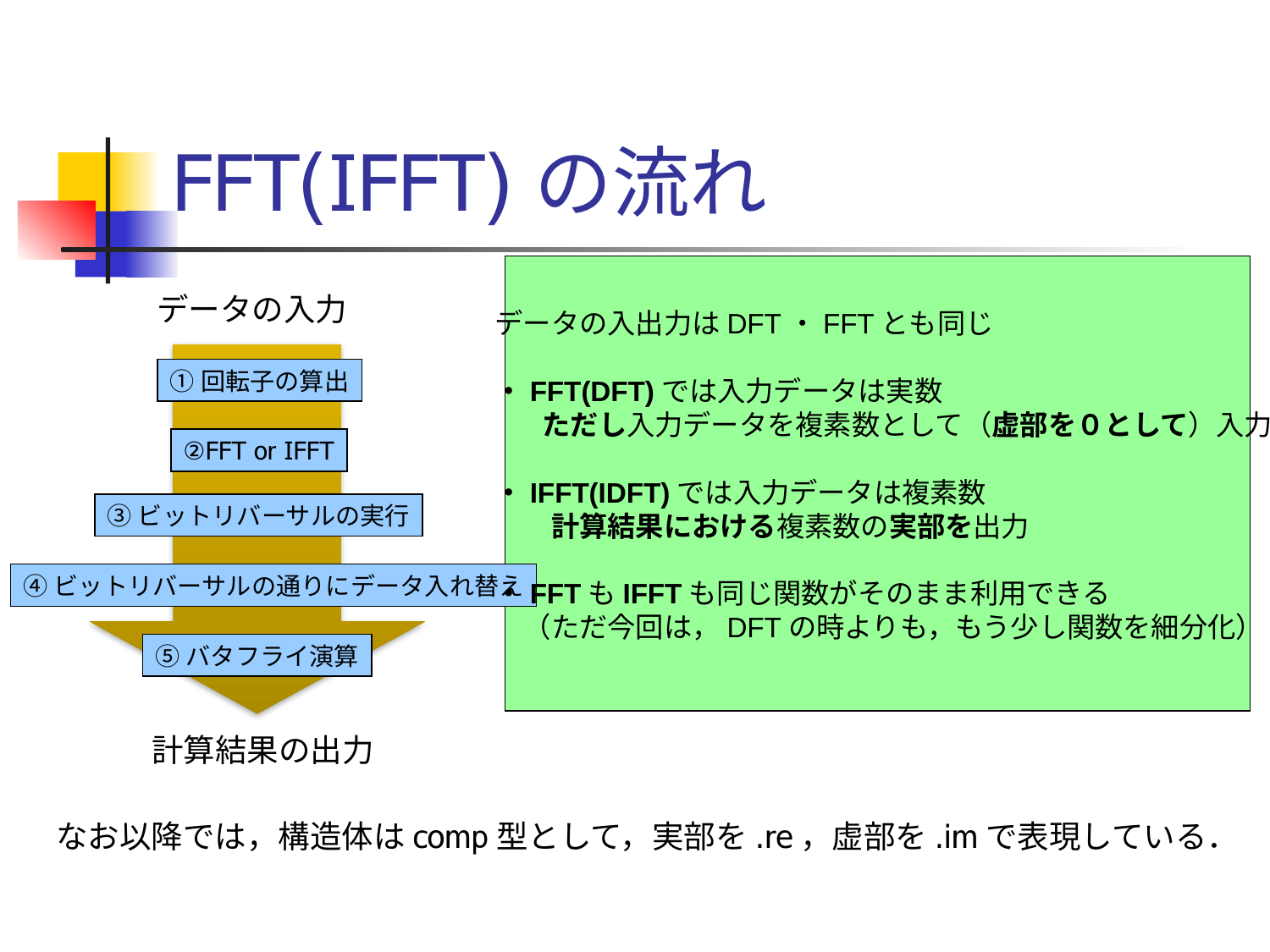

# FFT(IFFT)の流れ

データの入力
データの入出力はDFT・FFTとも同じ

・FFT(DFT)では入力データは実数
  　ただし入力データを複素数として（虚部を０として）入力

・IFFT(IDFT)では入力データは複素数
　　計算結果における複素数の実部を出力

・FFTもIFFTも同じ関数がそのまま利用できる
　（ただ今回は，DFTの時よりも，もう少し関数を細分化）

①回転子の算出
②FFT or IFFT
③ビットリバーサルの実行
④ビットリバーサルの通りにデータ入れ替え
⑤バタフライ演算
計算結果の出力
なお以降では，構造体はcomp型として，実部を.re，虚部を.imで表現している．